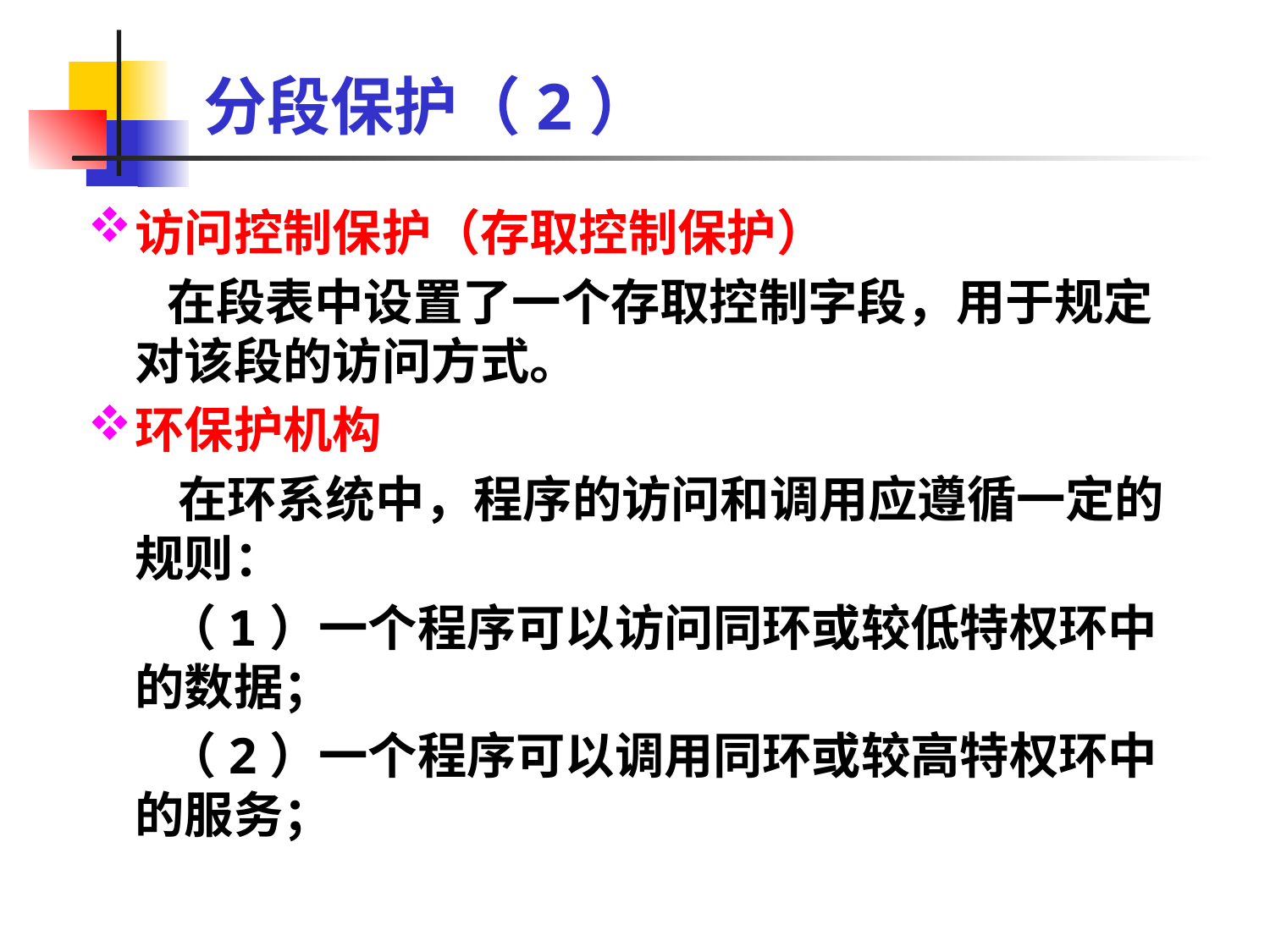

# 分段保护（2）

访问控制保护（存取控制保护）
      在段表中设置了一个存取控制字段，用于规定对该段的访问方式。
环保护机构
       在环系统中，程序的访问和调用应遵循一定的规则：
      （1）一个程序可以访问同环或较低特权环中的数据；
      （2）一个程序可以调用同环或较高特权环中的服务；